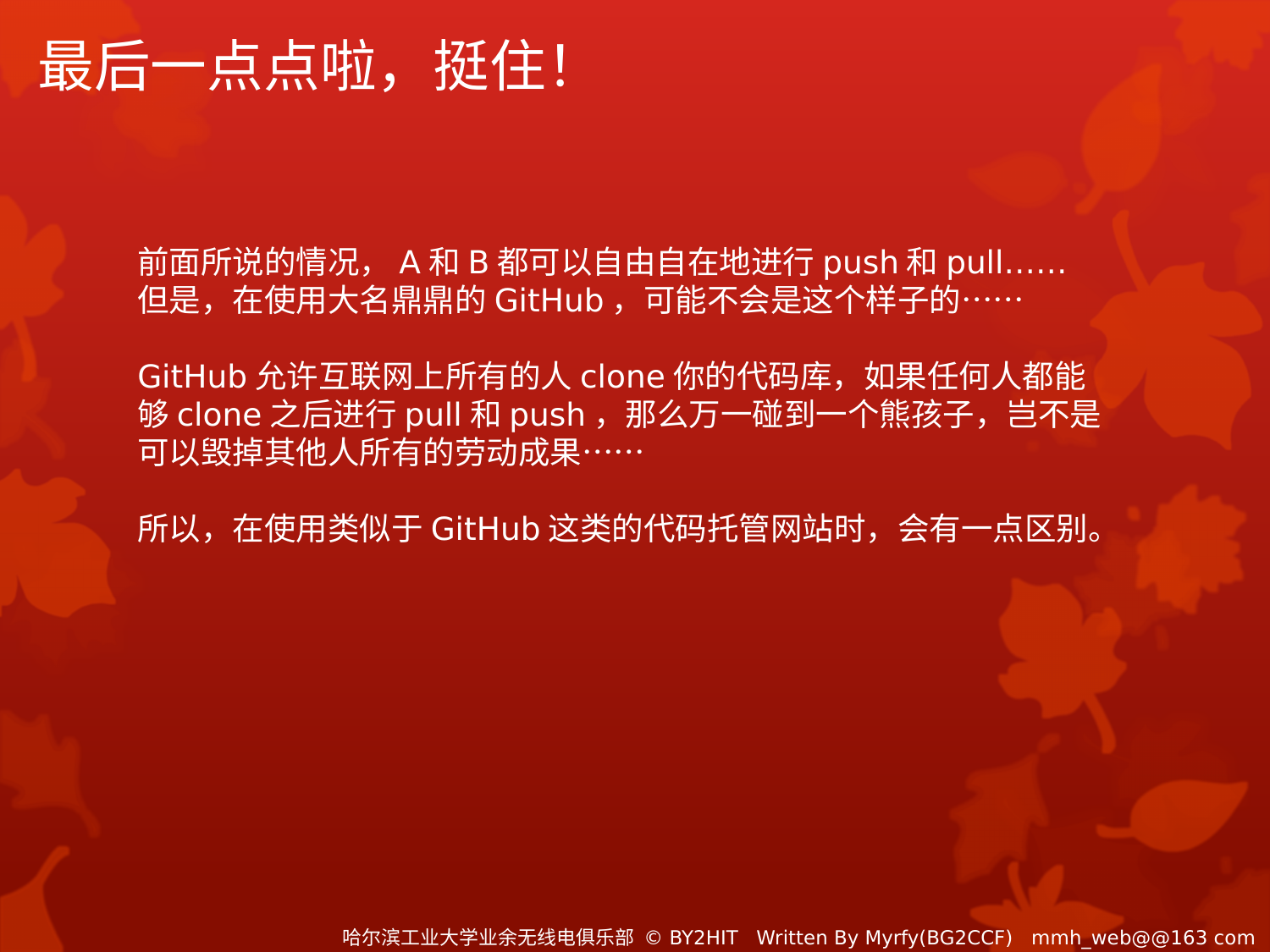

# 最后一点点啦，挺住！
前面所说的情况，A和B都可以自由自在地进行push和pull……但是，在使用大名鼎鼎的GitHub，可能不会是这个样子的……

GitHub允许互联网上所有的人clone你的代码库，如果任何人都能够clone之后进行pull和push，那么万一碰到一个熊孩子，岂不是可以毁掉其他人所有的劳动成果……

所以，在使用类似于GitHub这类的代码托管网站时，会有一点区别。